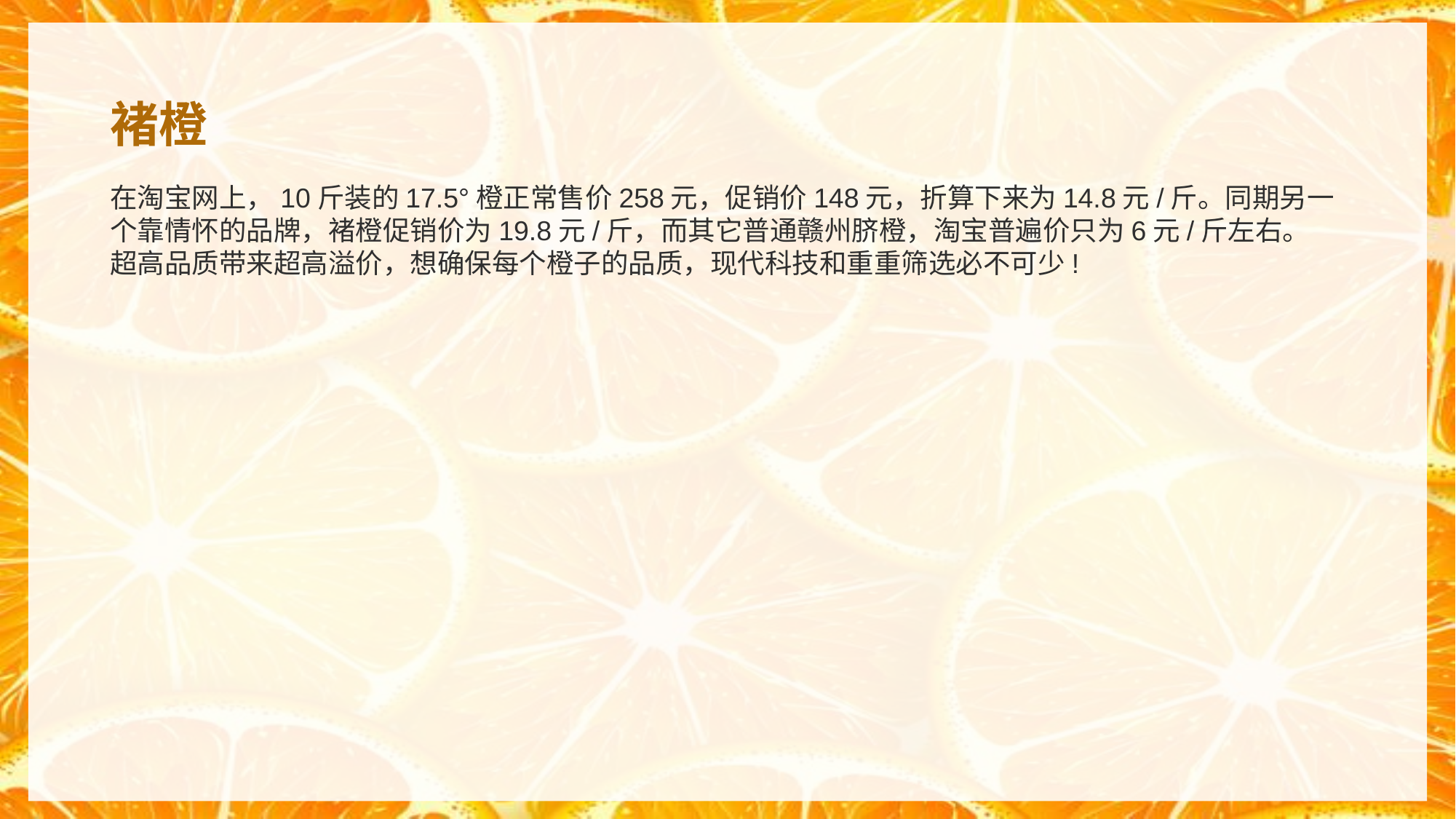

褚橙
在淘宝网上，10斤装的17.5°橙正常售价258元，促销价148元，折算下来为14.8元/斤。同期另一个靠情怀的品牌，褚橙促销价为19.8元/斤，而其它普通赣州脐橙，淘宝普遍价只为6元/斤左右。
超高品质带来超高溢价，想确保每个橙子的品质，现代科技和重重筛选必不可少!